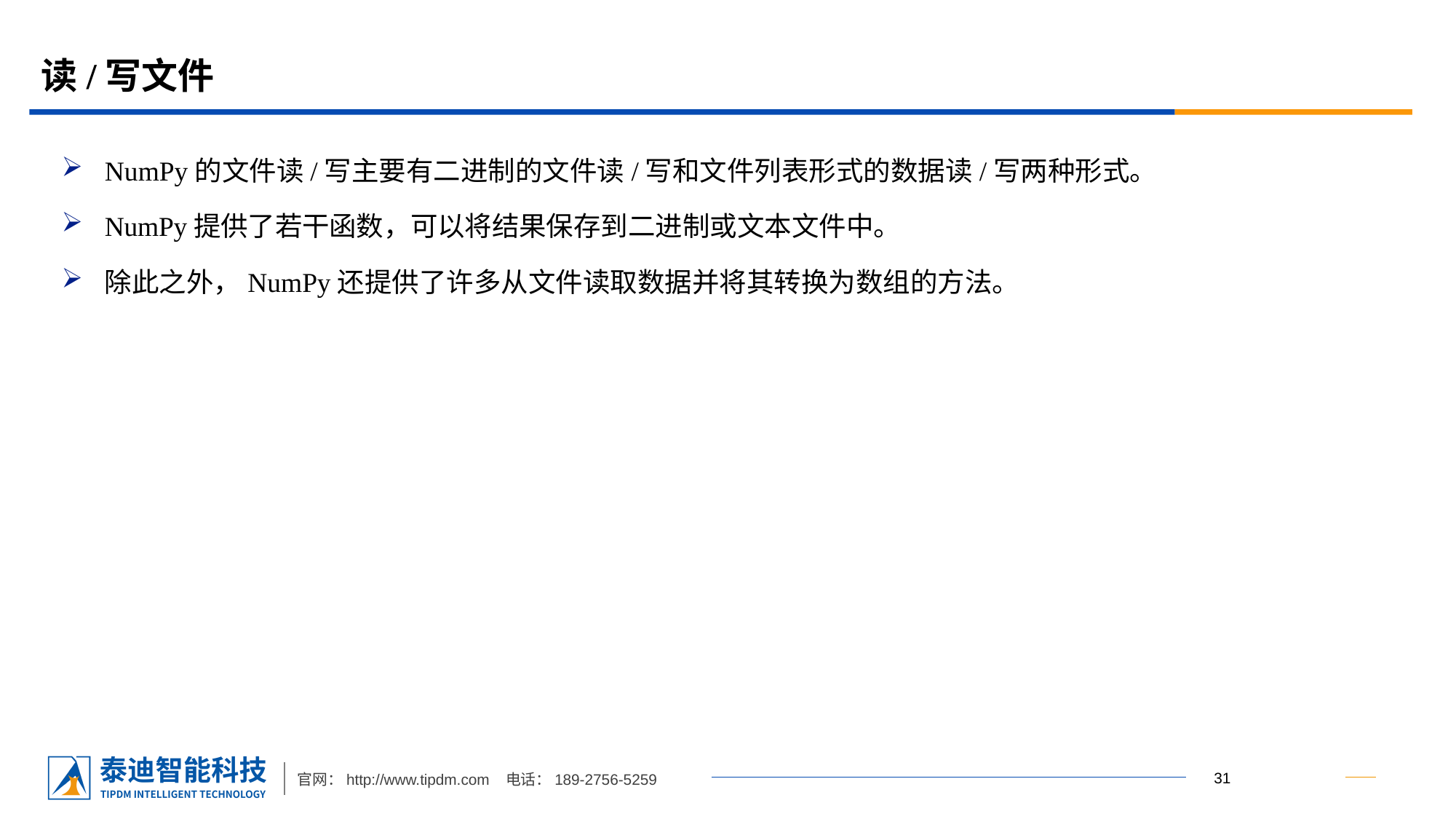

# 读/写文件
NumPy的文件读/写主要有二进制的文件读/写和文件列表形式的数据读/写两种形式。
NumPy提供了若干函数，可以将结果保存到二进制或文本文件中。
除此之外，NumPy还提供了许多从文件读取数据并将其转换为数组的方法。